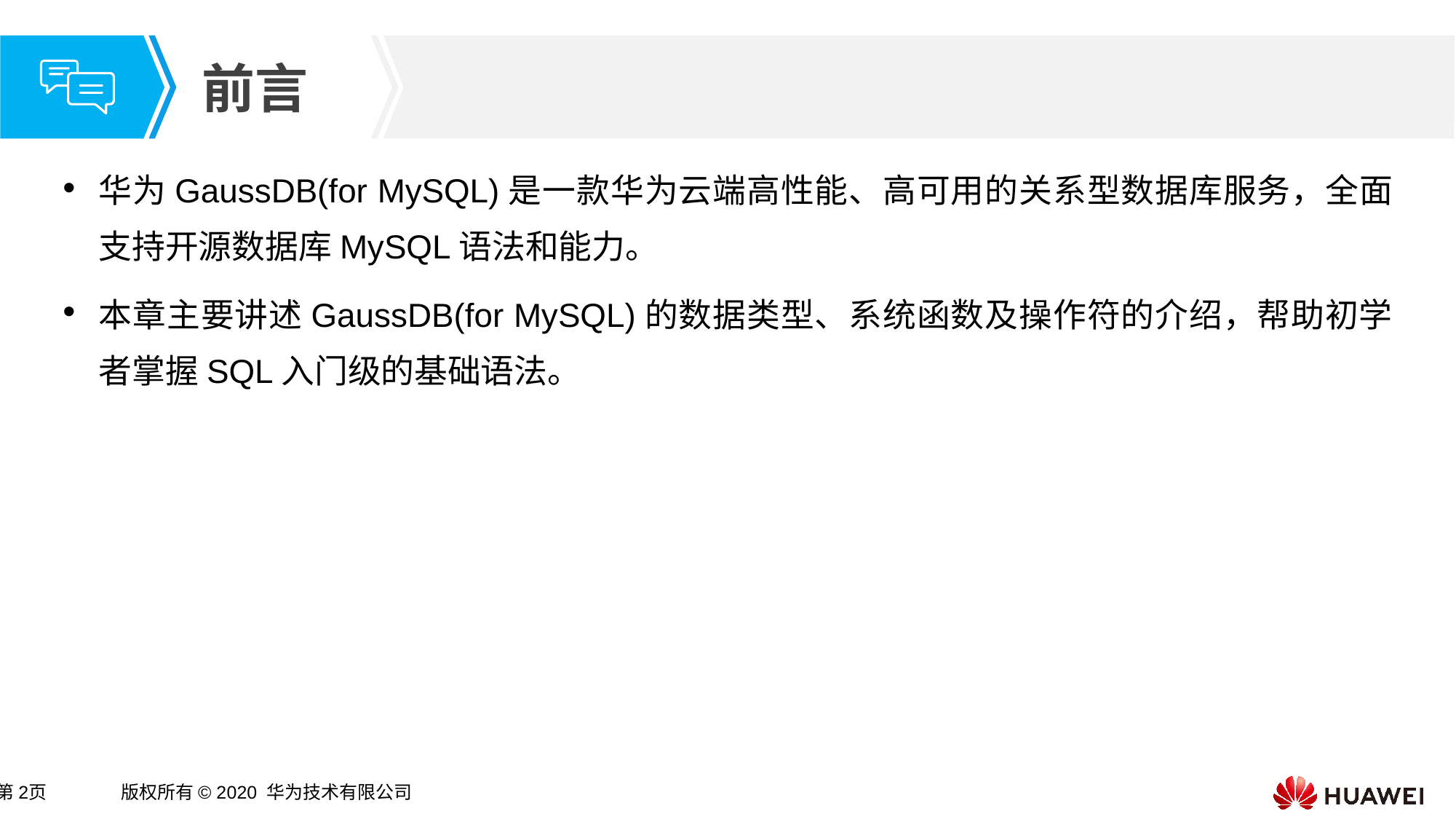

华为GaussDB(for MySQL)是一款华为云端高性能、高可用的关系型数据库服务，全面支持开源数据库MySQL语法和能力。
本章主要讲述GaussDB(for MySQL)的数据类型、系统函数及操作符的介绍，帮助初学者掌握SQL入门级的基础语法。